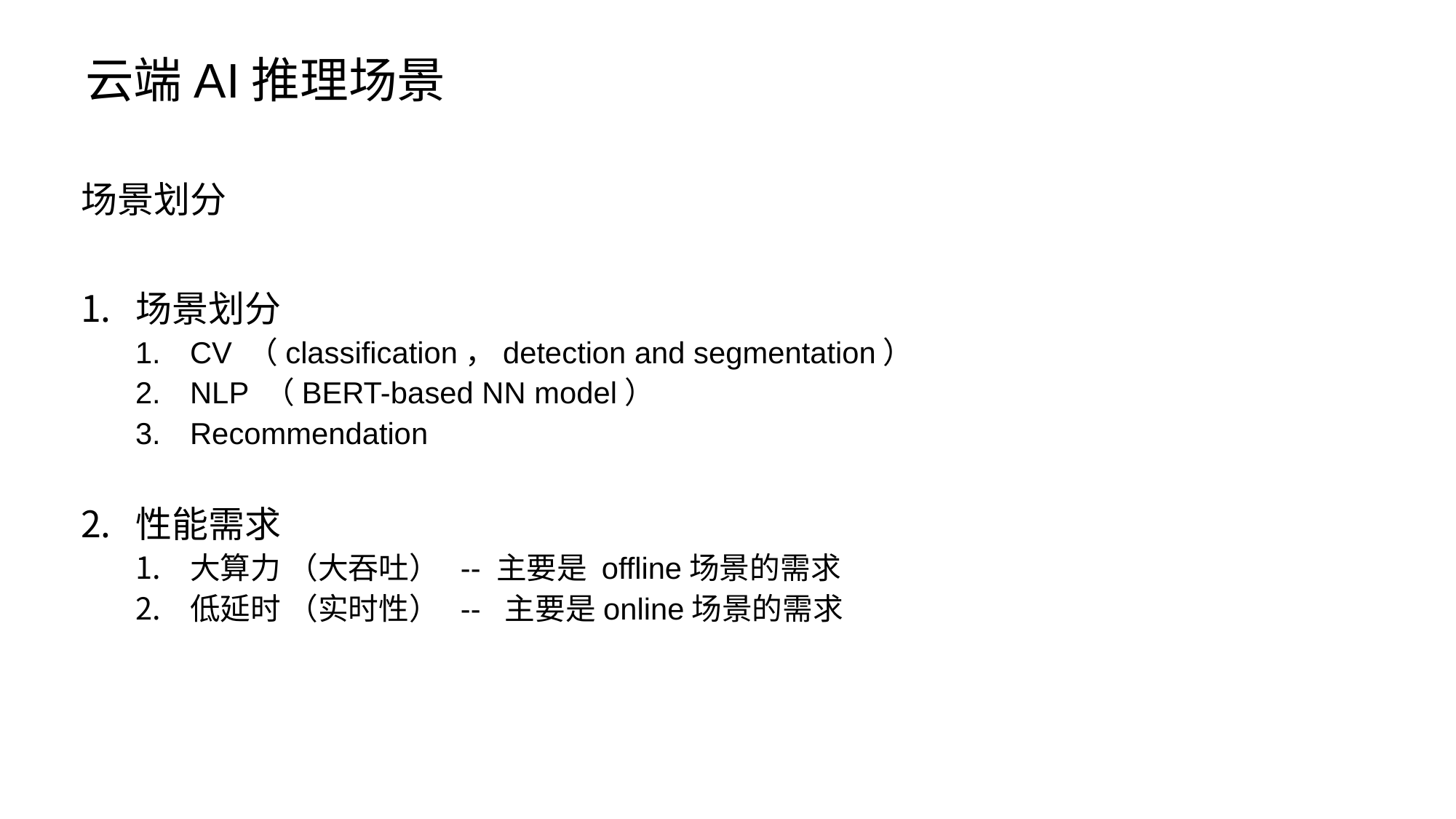

# 云端AI推理场景
场景划分

场景划分
CV （classification，detection and segmentation）
NLP （BERT-based NN model）
Recommendation

性能需求
大算力 （大吞吐）  -- 主要是 offline场景的需求
低延时 （实时性）  --  主要是online场景的需求